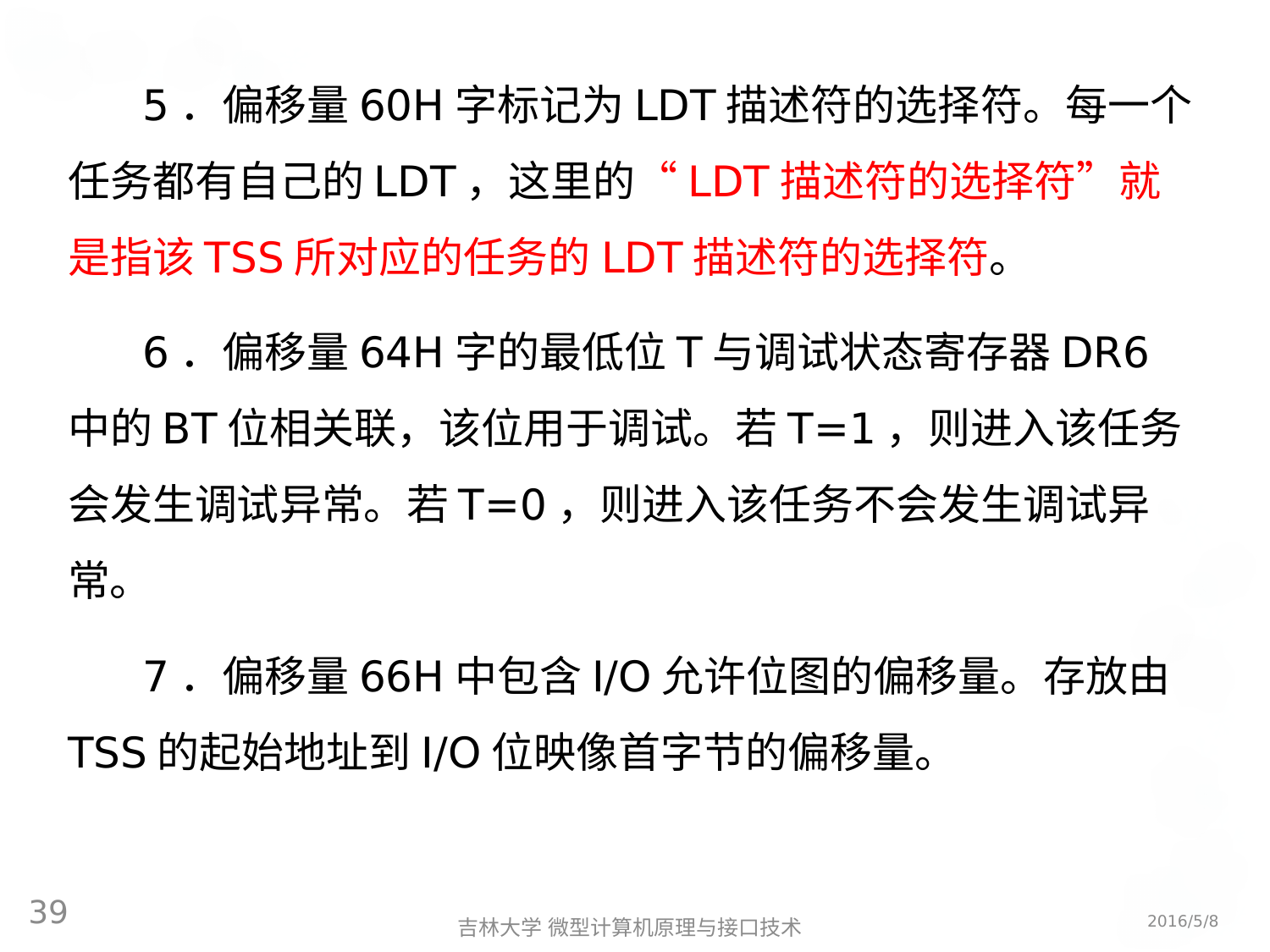

5．偏移量60H字标记为LDT描述符的选择符。每一个任务都有自己的LDT，这里的“LDT描述符的选择符”就是指该TSS所对应的任务的LDT描述符的选择符。
6．偏移量64H字的最低位T与调试状态寄存器DR6中的BT位相关联，该位用于调试。若T=1，则进入该任务会发生调试异常。若T=0，则进入该任务不会发生调试异常。
7．偏移量66H中包含I/O允许位图的偏移量。存放由TSS的起始地址到I/O位映像首字节的偏移量。

39
2016/5/8
吉林大学 微型计算机原理与接口技术